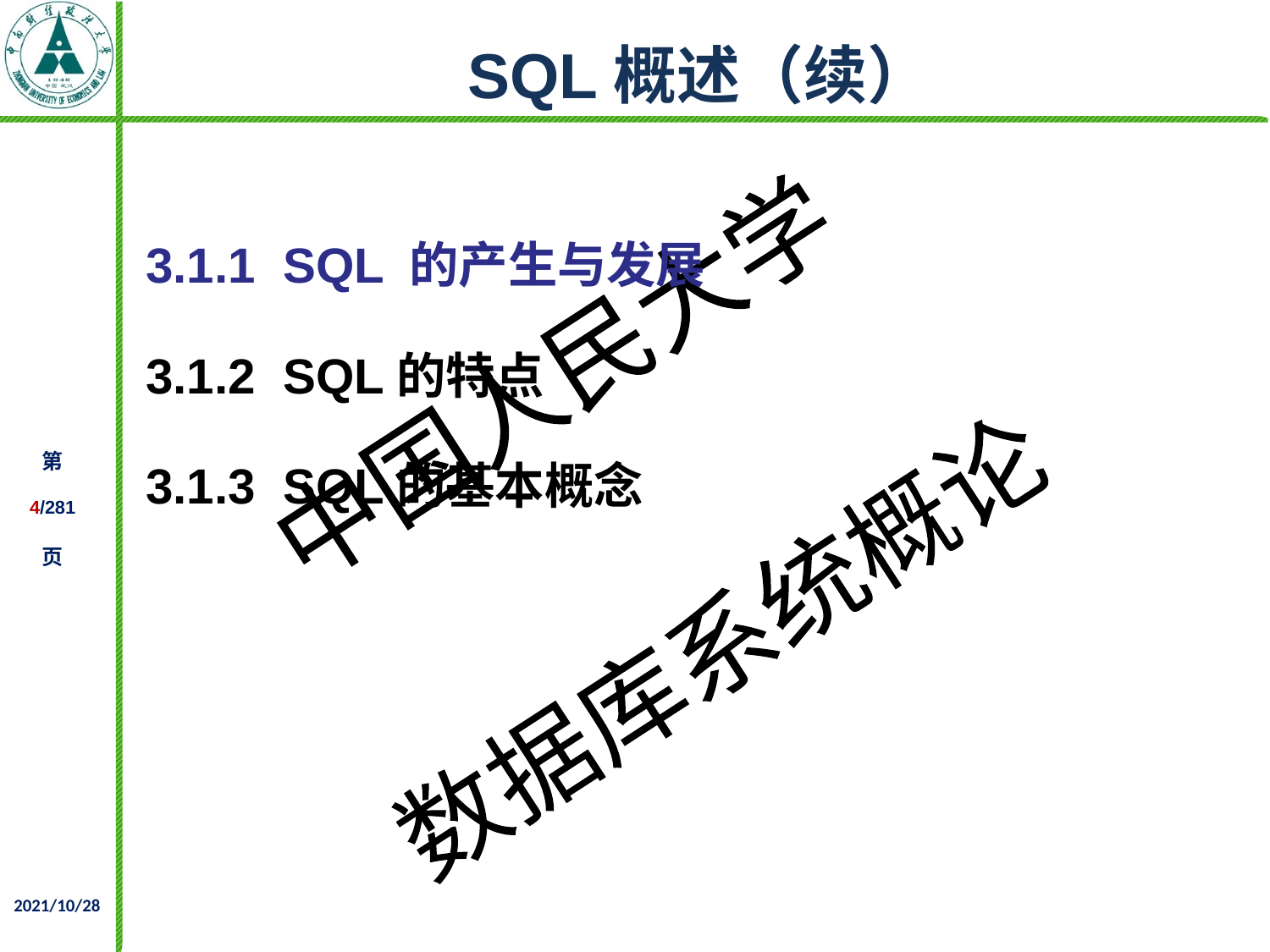

# SQL概述（续）
3.1.1  SQL 的产生与发展
3.1.2  SQL的特点
3.1.3  SQL的基本概念

2021/10/28